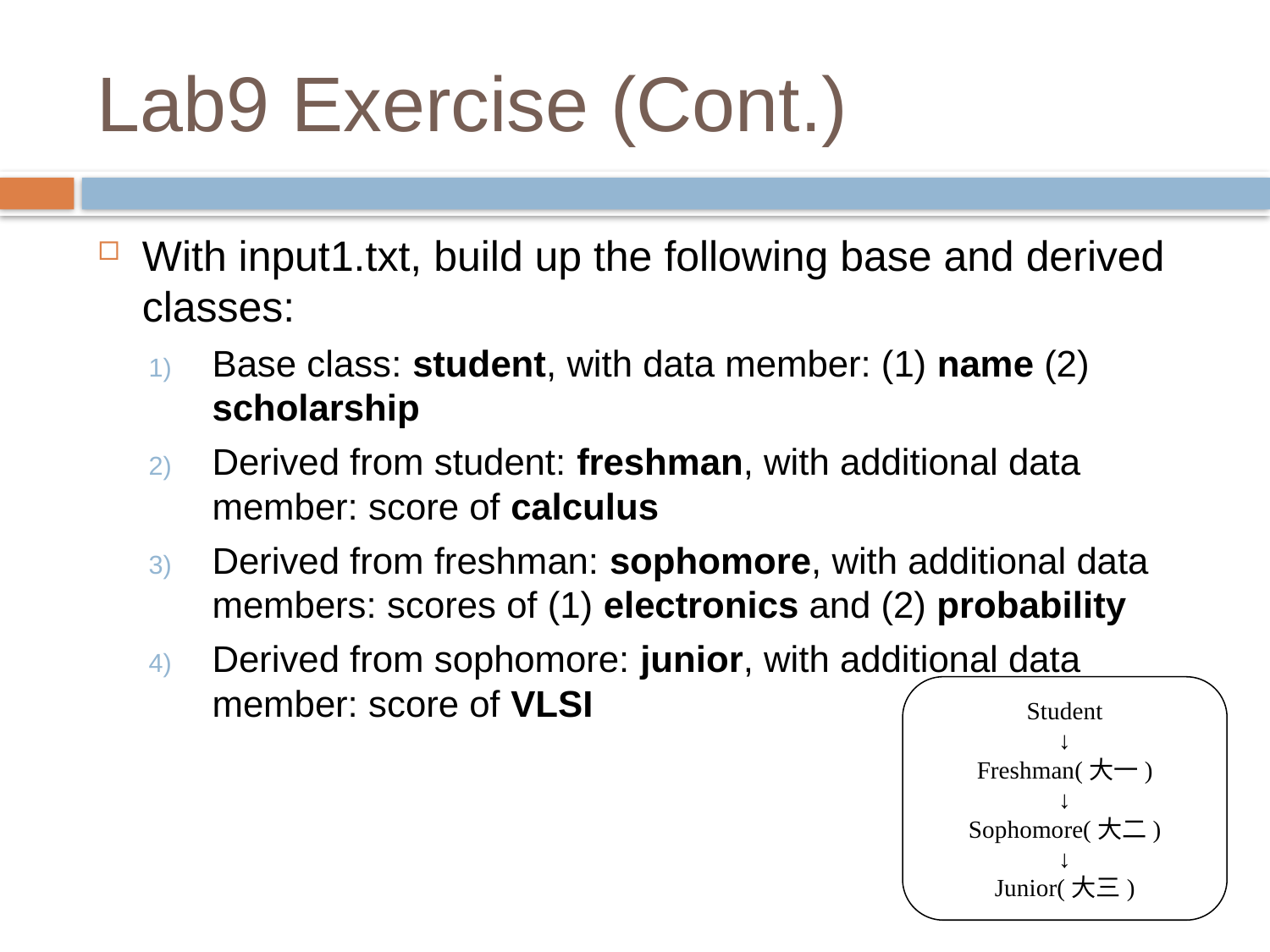

# Lab9 Exercise (Cont.)
With input1.txt, build up the following base and derived classes:
Base class: student, with data member: (1) name (2) scholarship
Derived from student: freshman, with additional data member: score of calculus
Derived from freshman: sophomore, with additional data members: scores of (1) electronics and (2) probability
Derived from sophomore: junior, with additional data member: score of VLSI
Student
↓
Freshman(大一)
↓
Sophomore(大二)
↓
Junior(大三)